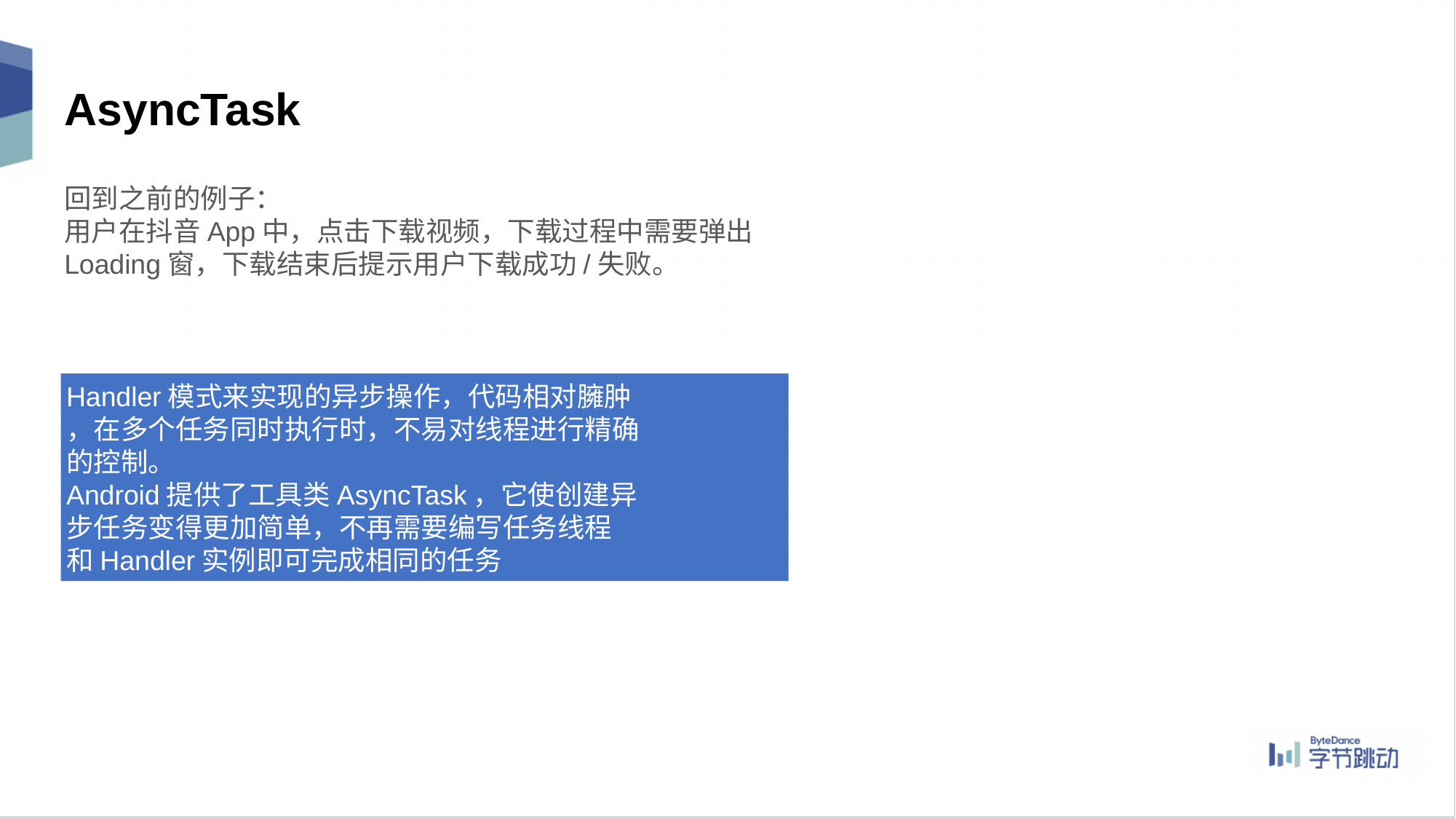

AsyncTask
回到之前的例子：
用户在抖音App中，点击下载视频，下载过程中需要弹出Loading窗，下载结束后提示用户下载成功/失败。
Handler模式来实现的异步操作，代码相对臃肿
，在多个任务同时执行时，不易对线程进行精确
的控制。
Android提供了工具类AsyncTask，它使创建异
步任务变得更加简单，不再需要编写任务线程
和Handler实例即可完成相同的任务
26